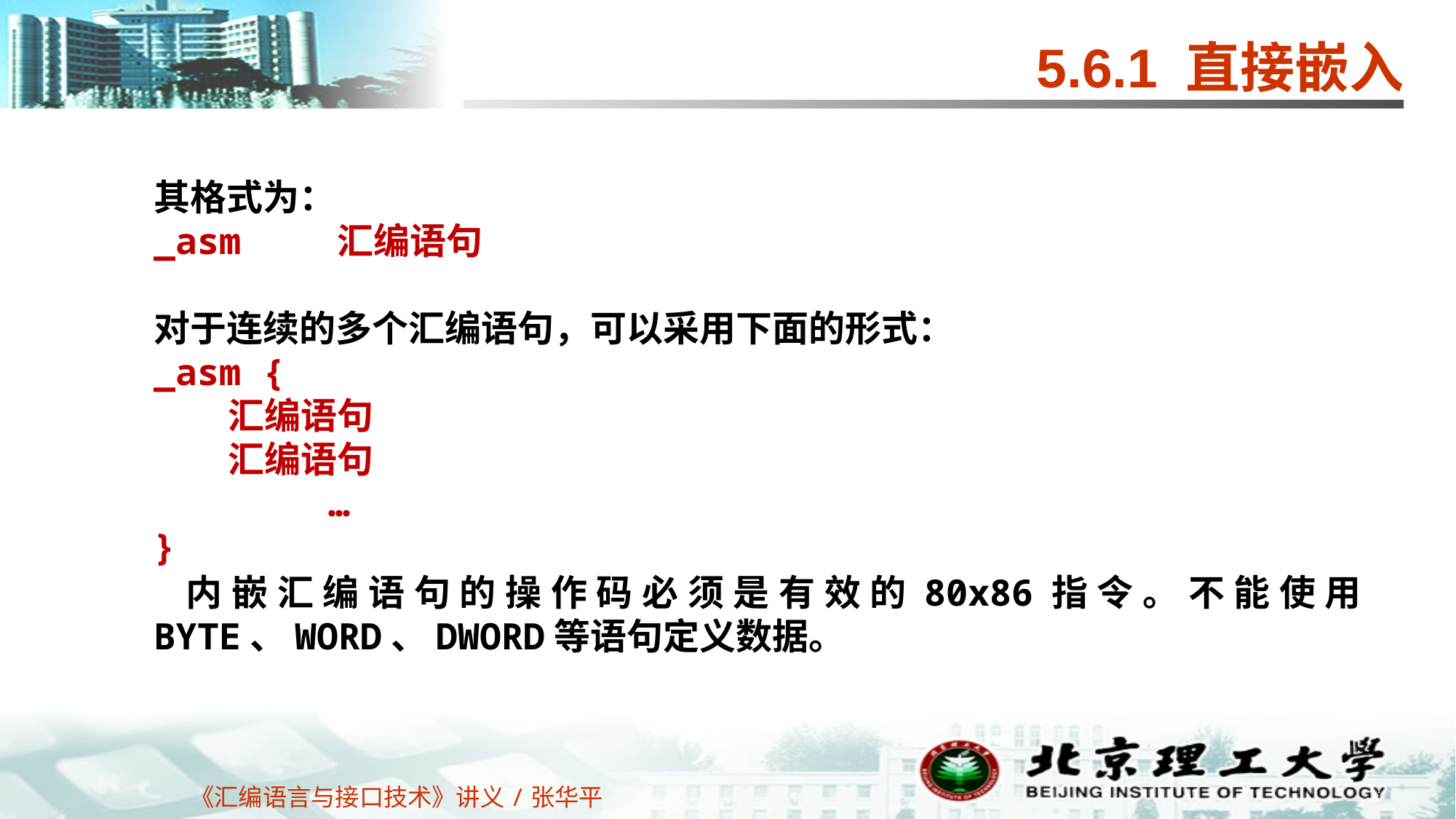

5.6.1 直接嵌入
其格式为：
_asm    汇编语句

对于连续的多个汇编语句，可以采用下面的形式：
_asm {
        汇编语句
        汇编语句
        …
}
内嵌汇编语句的操作码必须是有效的80x86指令。不能使用BYTE、WORD、DWORD等语句定义数据。